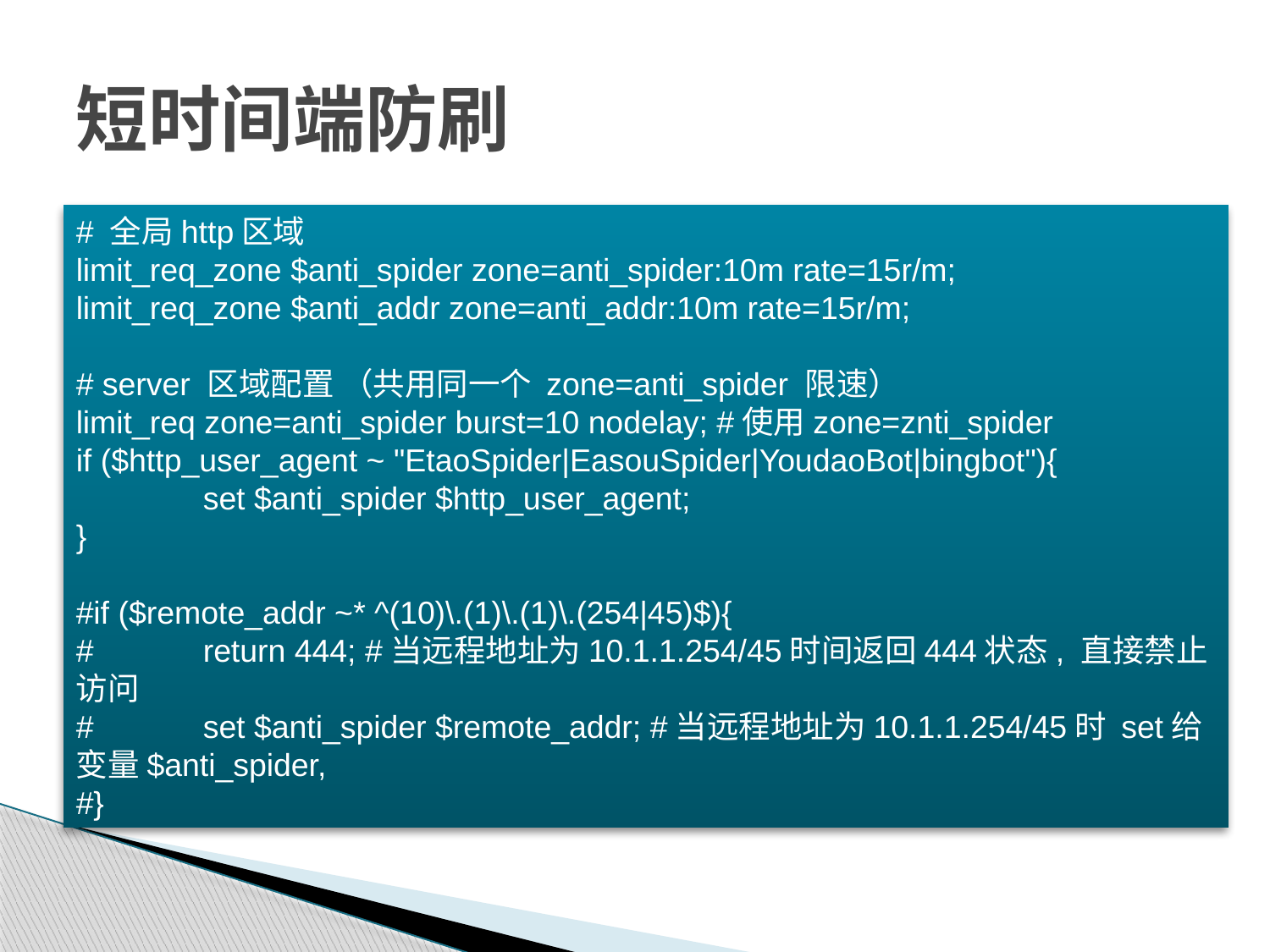

# 短时间端防刷

# 全局http区域
limit_req_zone $anti_spider zone=anti_spider:10m rate=15r/m;
limit_req_zone $anti_addr zone=anti_addr:10m rate=15r/m;

# server 区域配置 （共用同一个 zone=anti_spider 限速）
limit_req zone=anti_spider burst=10 nodelay; #使用zone=znti_spider
if ($http_user_agent ~ "EtaoSpider|EasouSpider|YoudaoBot|bingbot"){
	set $anti_spider $http_user_agent;
}

#if ($remote_addr ~* ^(10)\.(1)\.(1)\.(254|45)$){
#	return 444; #当远程地址为10.1.1.254/45时间返回444状态, 直接禁止访问
#	set $anti_spider $remote_addr; #当远程地址为10.1.1.254/45时 set给变量$anti_spider,
#}